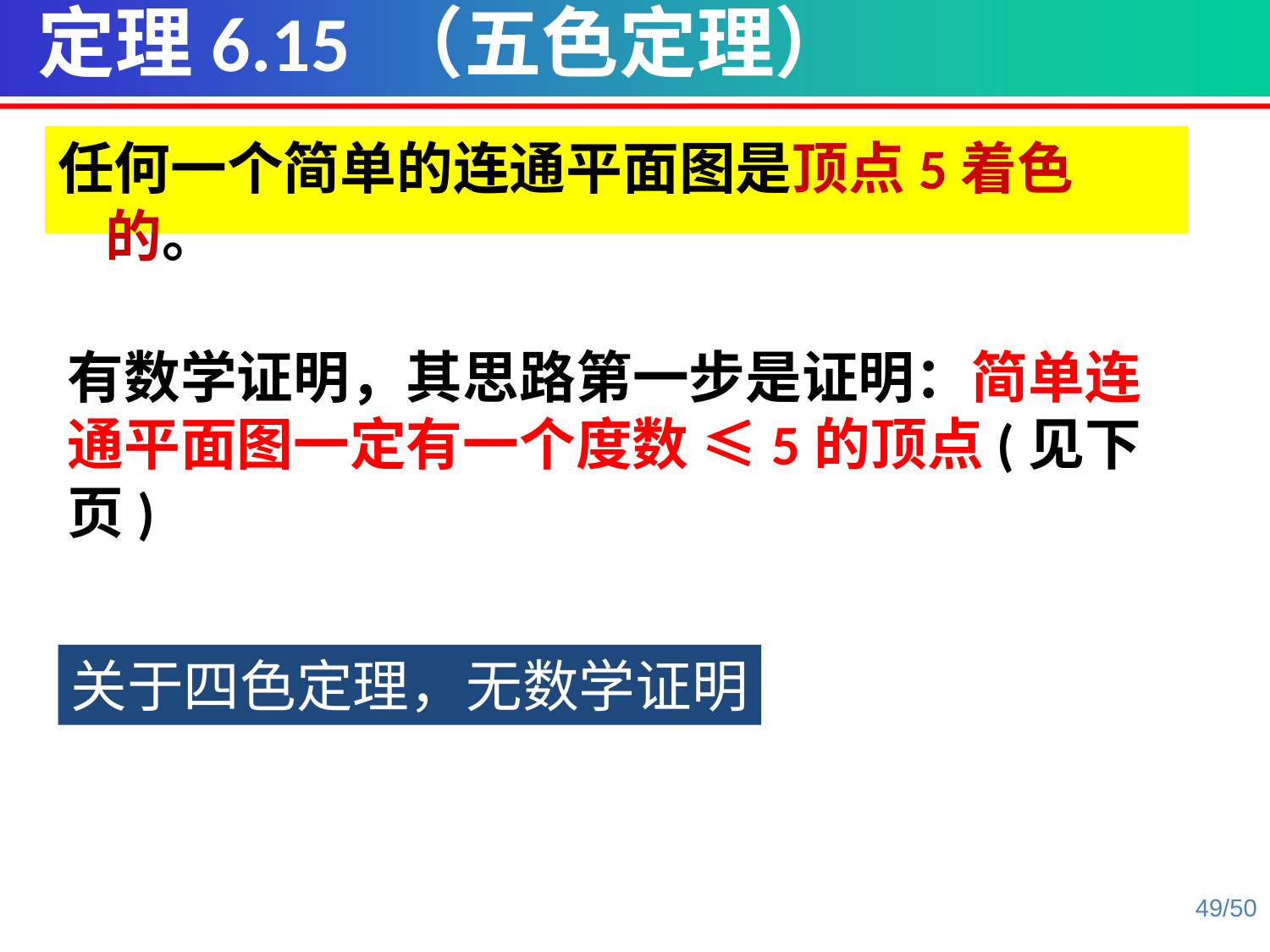

定理6.15 （五色定理）
任何一个简单的连通平面图是顶点5着色的。
有数学证明，其思路第一步是证明：简单连通平面图一定有一个度数 ≤5的顶点(见下页)
关于四色定理，无数学证明
49/50